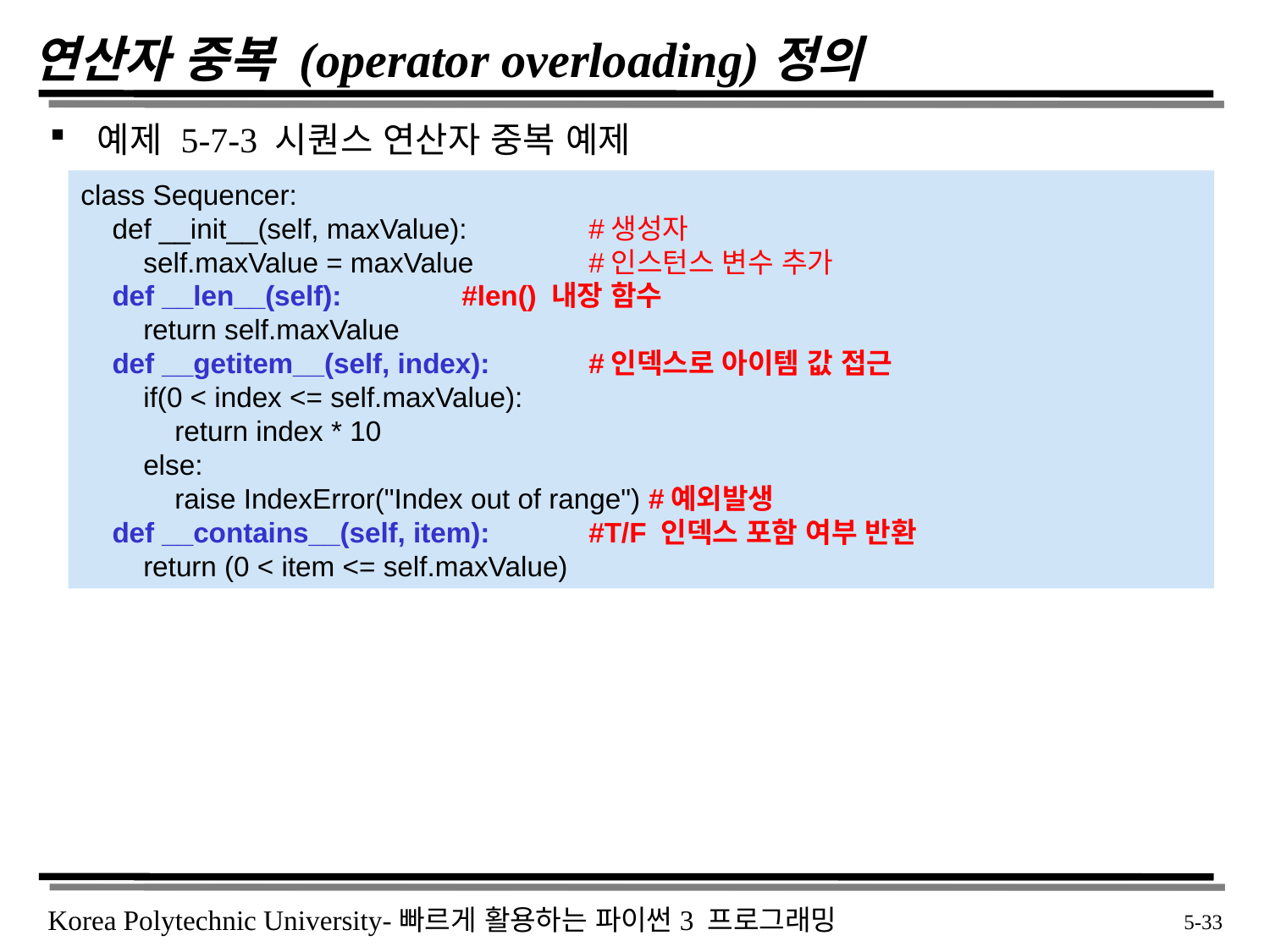

# 연산자 중복 (operator overloading)정의
예제 5-7-3 시퀀스 연산자 중복 예제

class Sequencer:
    def __init__(self, maxValue):	#생성자
        self.maxValue = maxValue	#인스턴스 변수 추가
    def __len__(self):              	#len() 내장 함수
        return self.maxValue
    def __getitem__(self, index):	#인덱스로 아이템 값 접근
        if(0 < index <= self.maxValue):
            return index * 10
        else:
            raise IndexError("Index out of range") #예외발생
    def __contains__(self, item):	#T/F 인덱스 포함 여부 반환
        return (0 < item <= self.maxValue)
 5-33